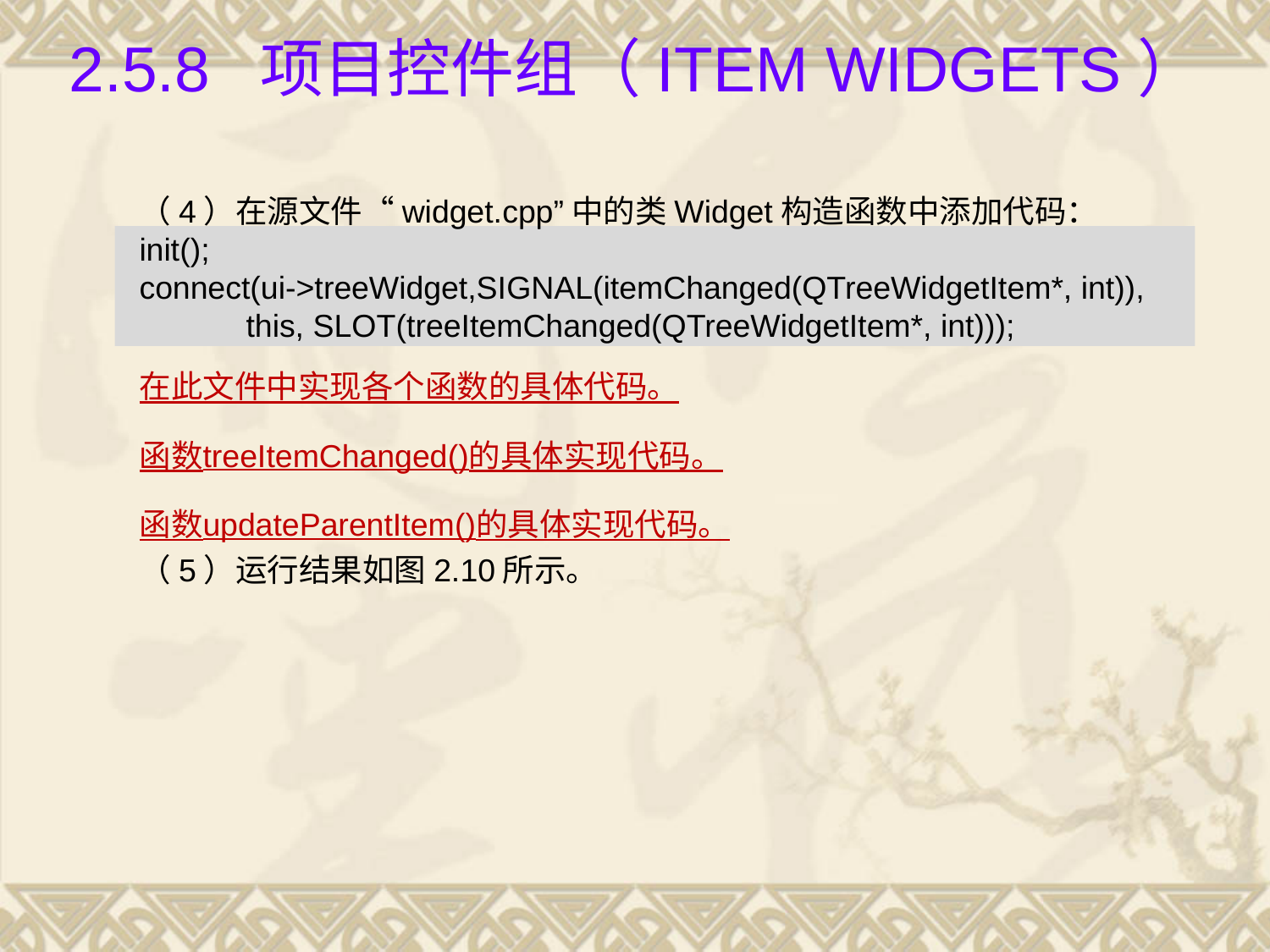

# 2.5.8  项目控件组（Item Widgets）
（4）在源文件“widget.cpp”中的类Widget构造函数中添加代码：
init();
connect(ui->treeWidget,SIGNAL(itemChanged(QTreeWidgetItem*, int)),
            this, SLOT(treeItemChanged(QTreeWidgetItem*, int)));
在此文件中实现各个函数的具体代码。
函数treeItemChanged()的具体实现代码。
函数updateParentItem()的具体实现代码。
（5）运行结果如图2.10所示。